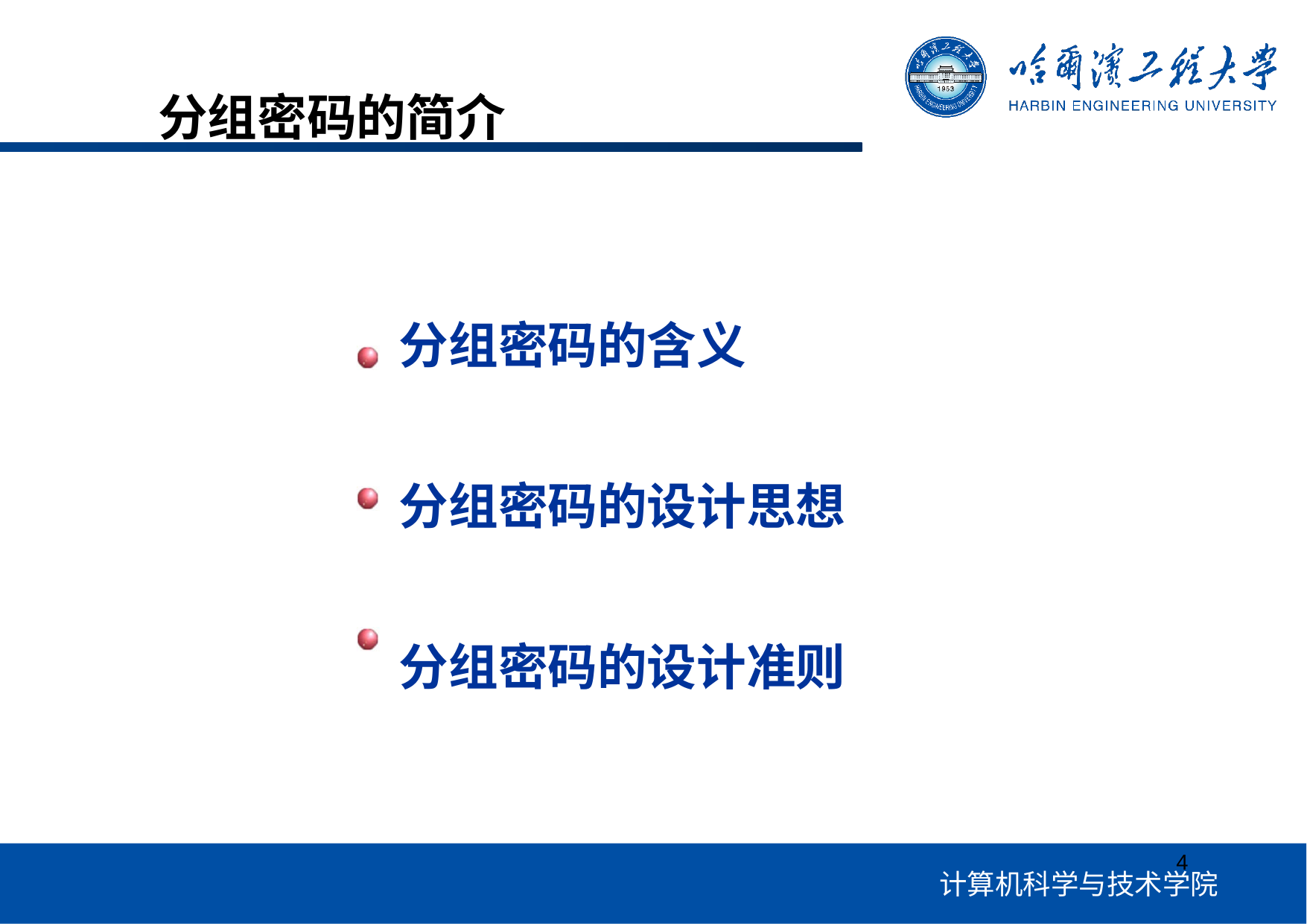

# 分组密码的简介
分组密码的含义
分组密码的设计思想
分组密码的设计准则

4